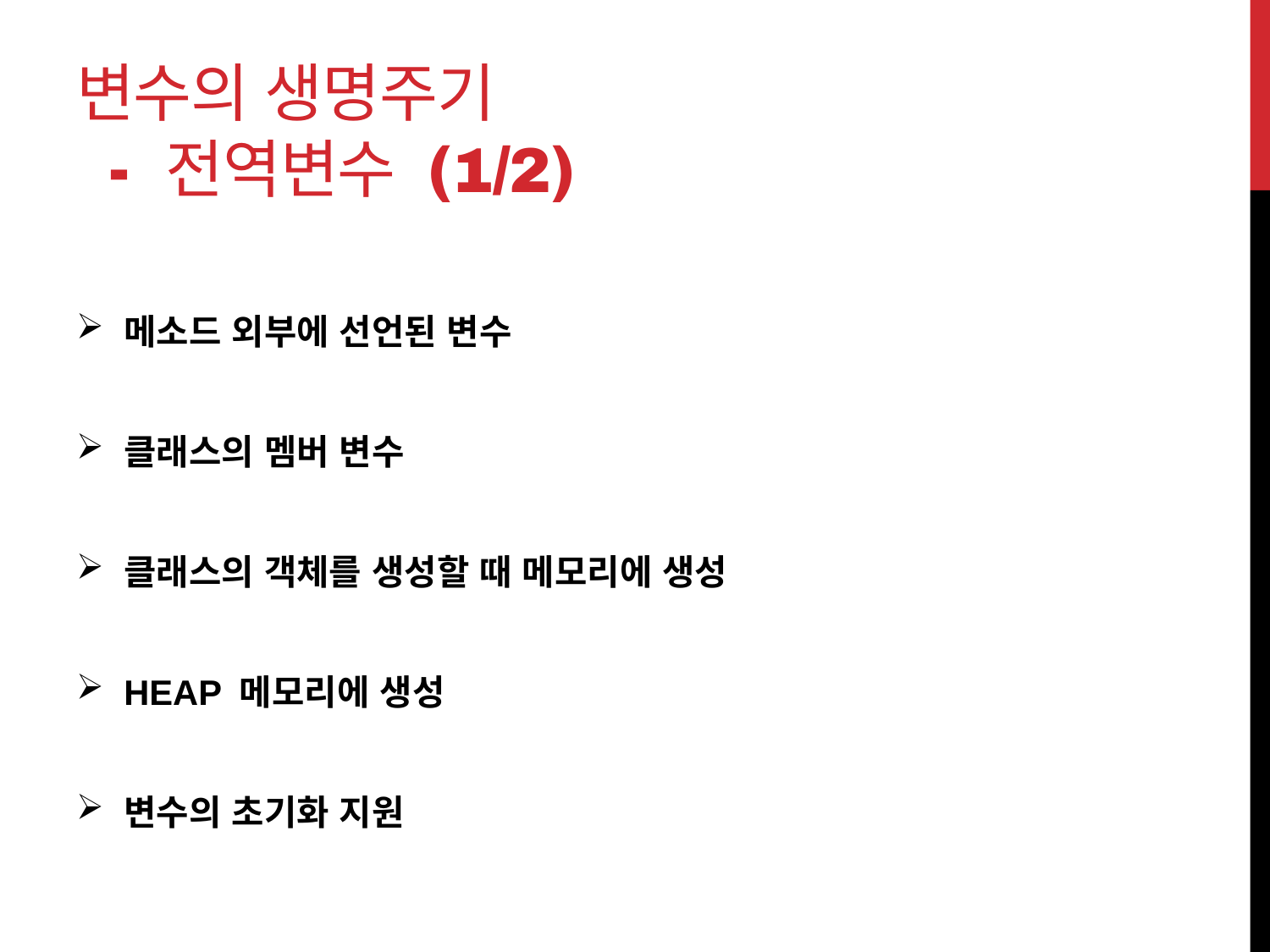

# 변수의 생명주기 - 전역변수 (1/2)

메소드 외부에 선언된 변수

클래스의 멤버 변수

클래스의 객체를 생성할 때 메모리에 생성

HEAP 메모리에 생성

변수의 초기화 지원